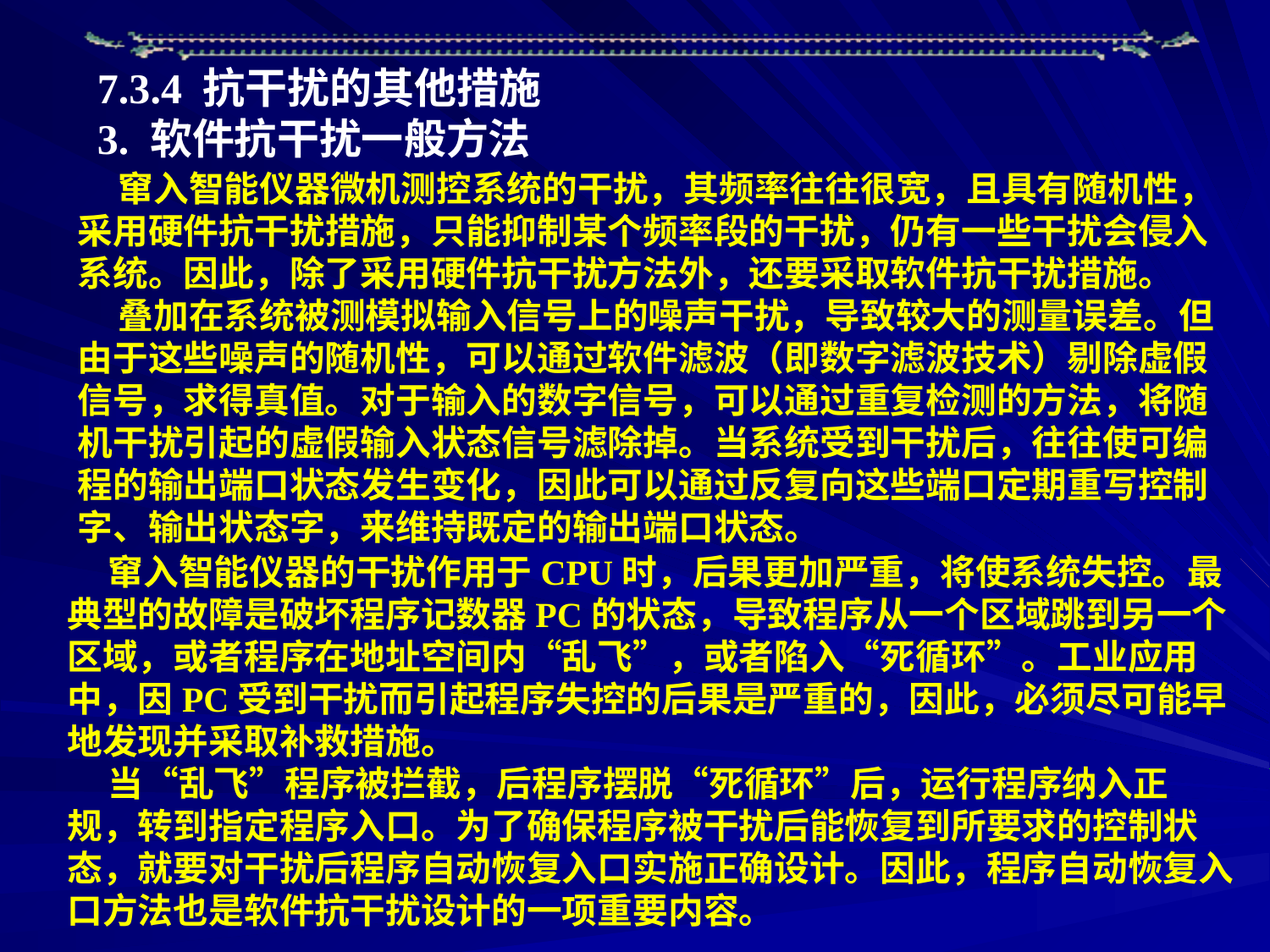

7.3.4 抗干扰的其他措施
3. 软件抗干扰一般方法
    窜入智能仪器微机测控系统的干扰，其频率往往很宽，且具有随机性，采用硬件抗干扰措施，只能抑制某个频率段的干扰，仍有一些干扰会侵入系统。因此，除了采用硬件抗干扰方法外，还要采取软件抗干扰措施。
    叠加在系统被测模拟输入信号上的噪声干扰，导致较大的测量误差。但由于这些噪声的随机性，可以通过软件滤波（即数字滤波技术）剔除虚假信号，求得真值。对于输入的数字信号，可以通过重复检测的方法，将随机干扰引起的虚假输入状态信号滤除掉。当系统受到干扰后，往往使可编程的输出端口状态发生变化，因此可以通过反复向这些端口定期重写控制字、输出状态字，来维持既定的输出端口状态。
    窜入智能仪器的干扰作用于CPU时，后果更加严重，将使系统失控。最典型的故障是破坏程序记数器PC的状态，导致程序从一个区域跳到另一个区域，或者程序在地址空间内“乱飞”，或者陷入“死循环”。工业应用中，因PC受到干扰而引起程序失控的后果是严重的，因此，必须尽可能早地发现并采取补救措施。
    当“乱飞”程序被拦截，后程序摆脱“死循环”后，运行程序纳入正规，转到指定程序入口。为了确保程序被干扰后能恢复到所要求的控制状态，就要对干扰后程序自动恢复入口实施正确设计。因此，程序自动恢复入口方法也是软件抗干扰设计的一项重要内容。